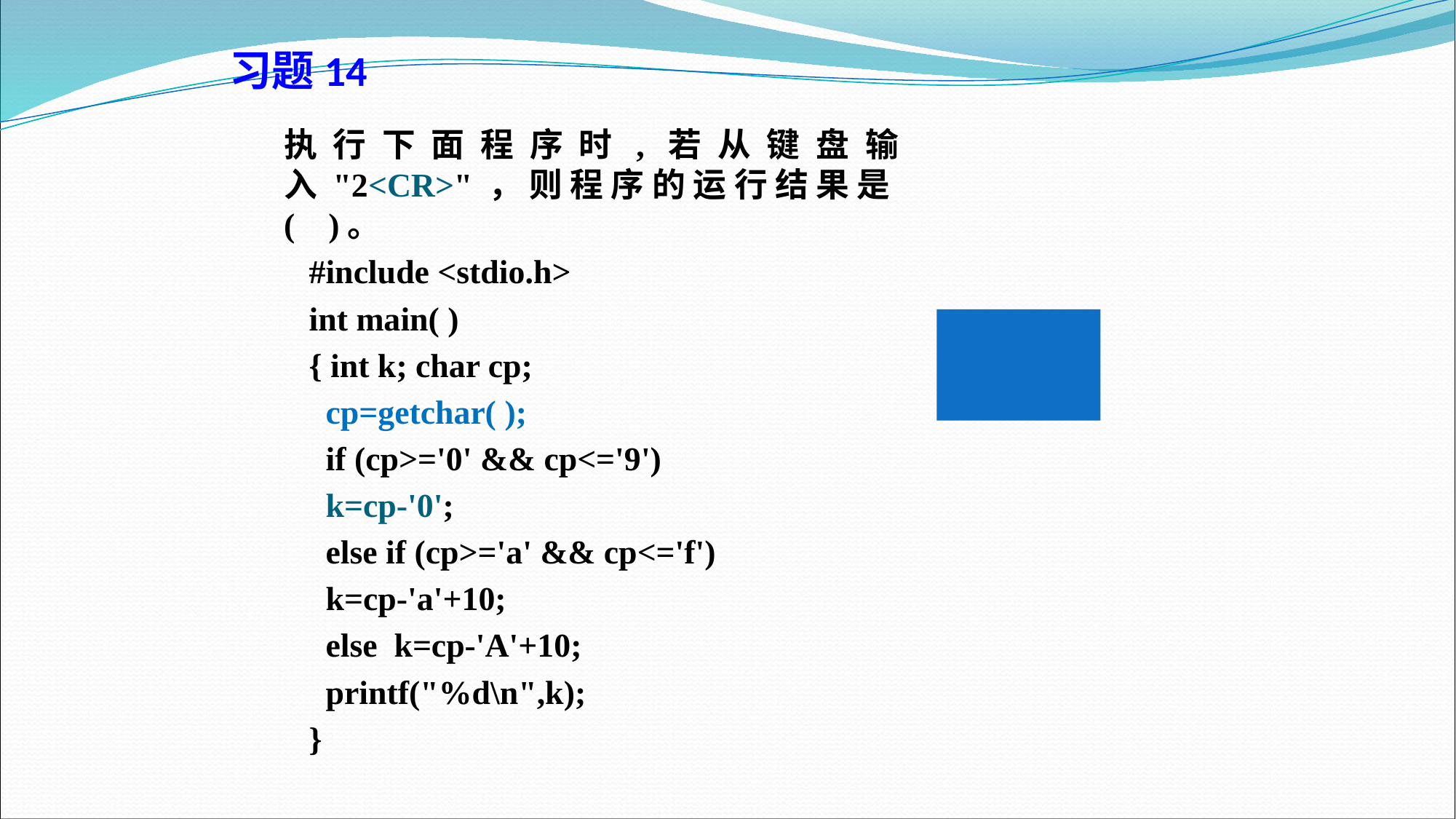

# 习题14
执行下面程序时,若从键盘输入"2<CR>"，则程序的运行结果是(    )。
   #include <stdio.h>
   int main( )
   { int k; char cp;
     cp=getchar( );
     if (cp>='0' && cp<='9')
     k=cp-'0';
     else if (cp>='a' && cp<='f')
     k=cp-'a'+10;
     else  k=cp-'A'+10;
     printf("%d\n",k);
   }
答案：
   2